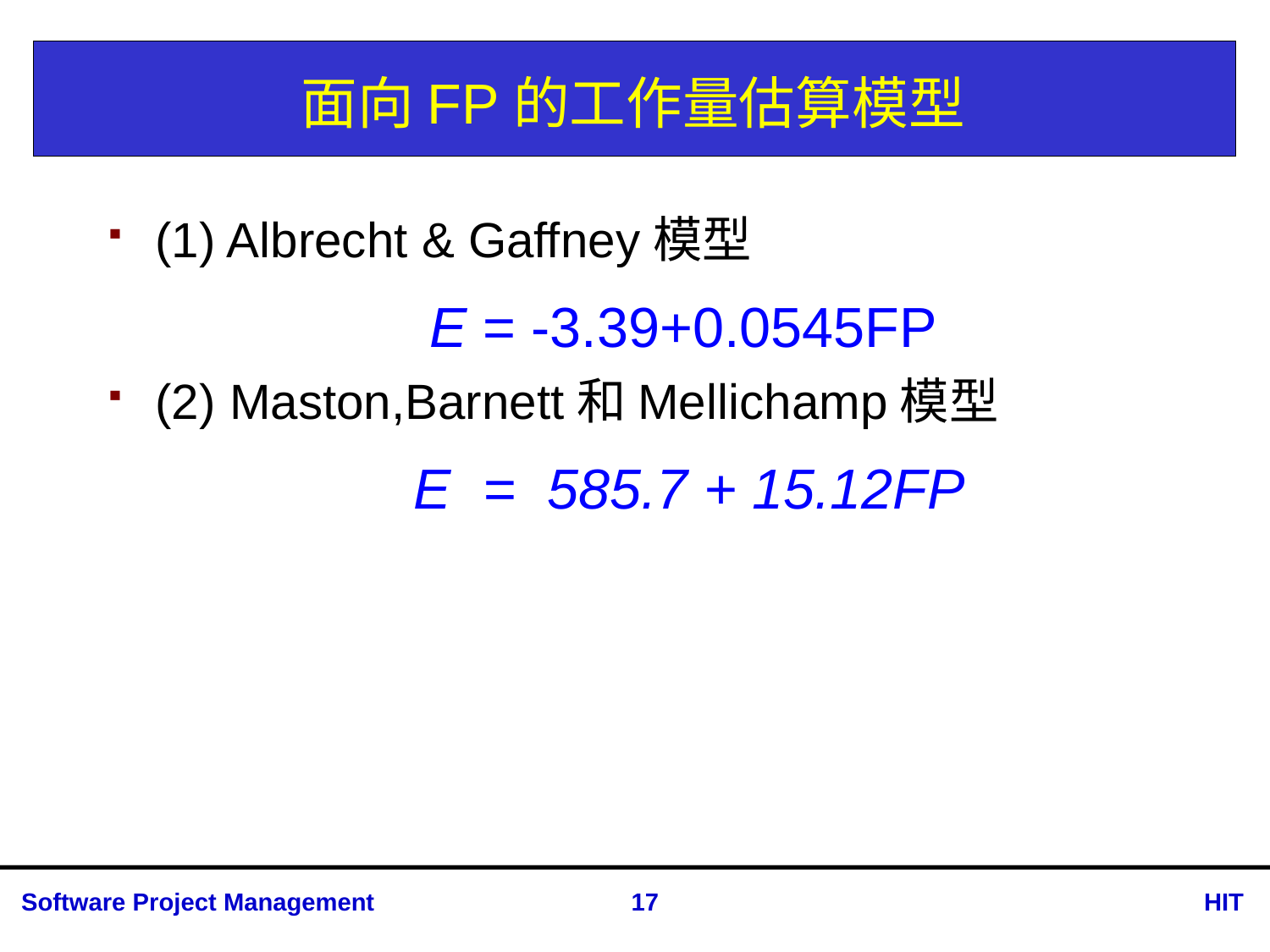

# 面向FP的工作量估算模型
(1) Albrecht & Gaffney模型
                 E = -3.39+0.0545FP
(2) Maston,Barnett和Mellichamp模型
                E  =  585.7 + 15.12FP